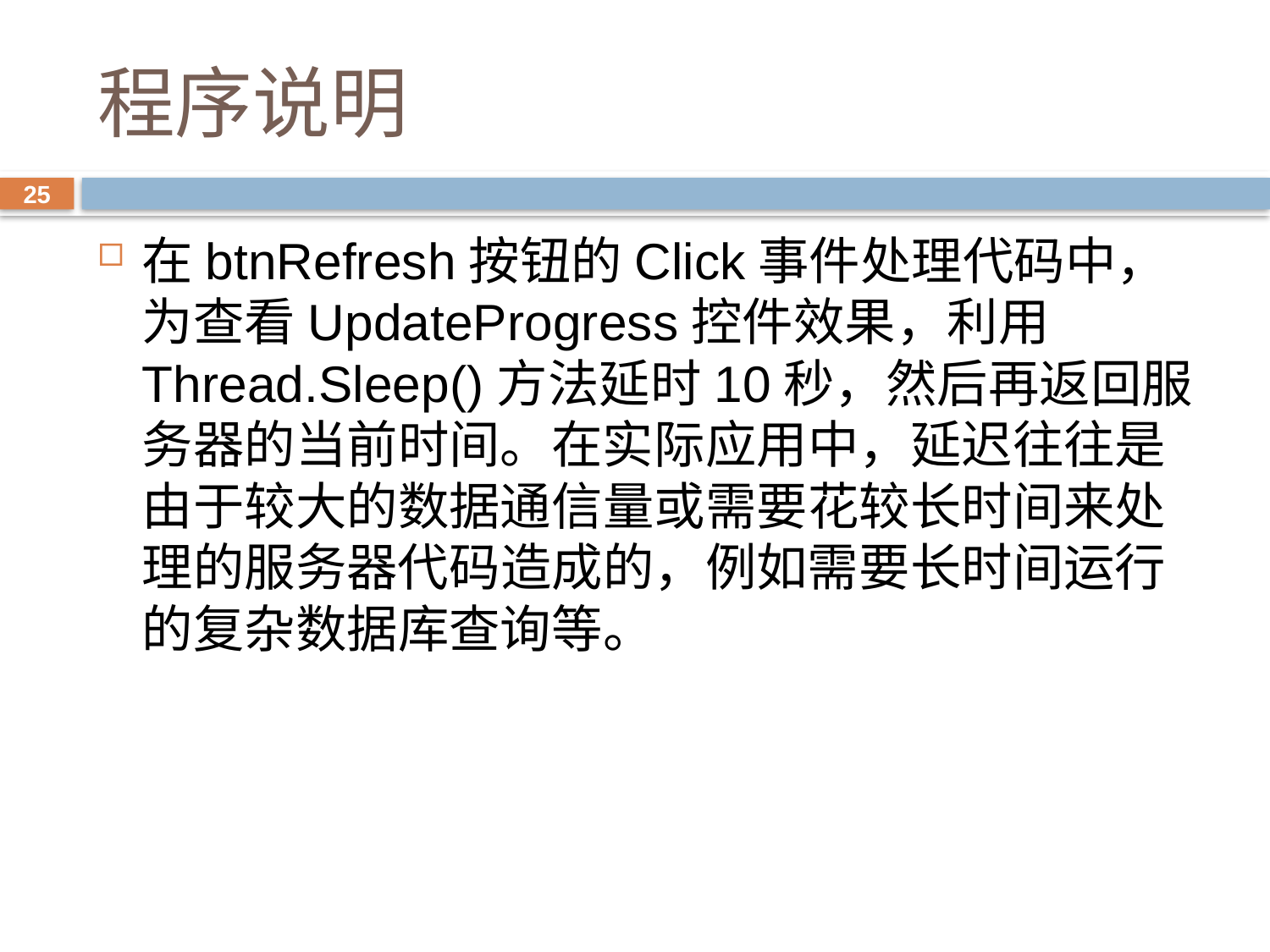

# 程序说明
25
在btnRefresh按钮的Click事件处理代码中，为查看UpdateProgress控件效果，利用Thread.Sleep()方法延时10秒，然后再返回服务器的当前时间。在实际应用中，延迟往往是由于较大的数据通信量或需要花较长时间来处理的服务器代码造成的，例如需要长时间运行的复杂数据库查询等。